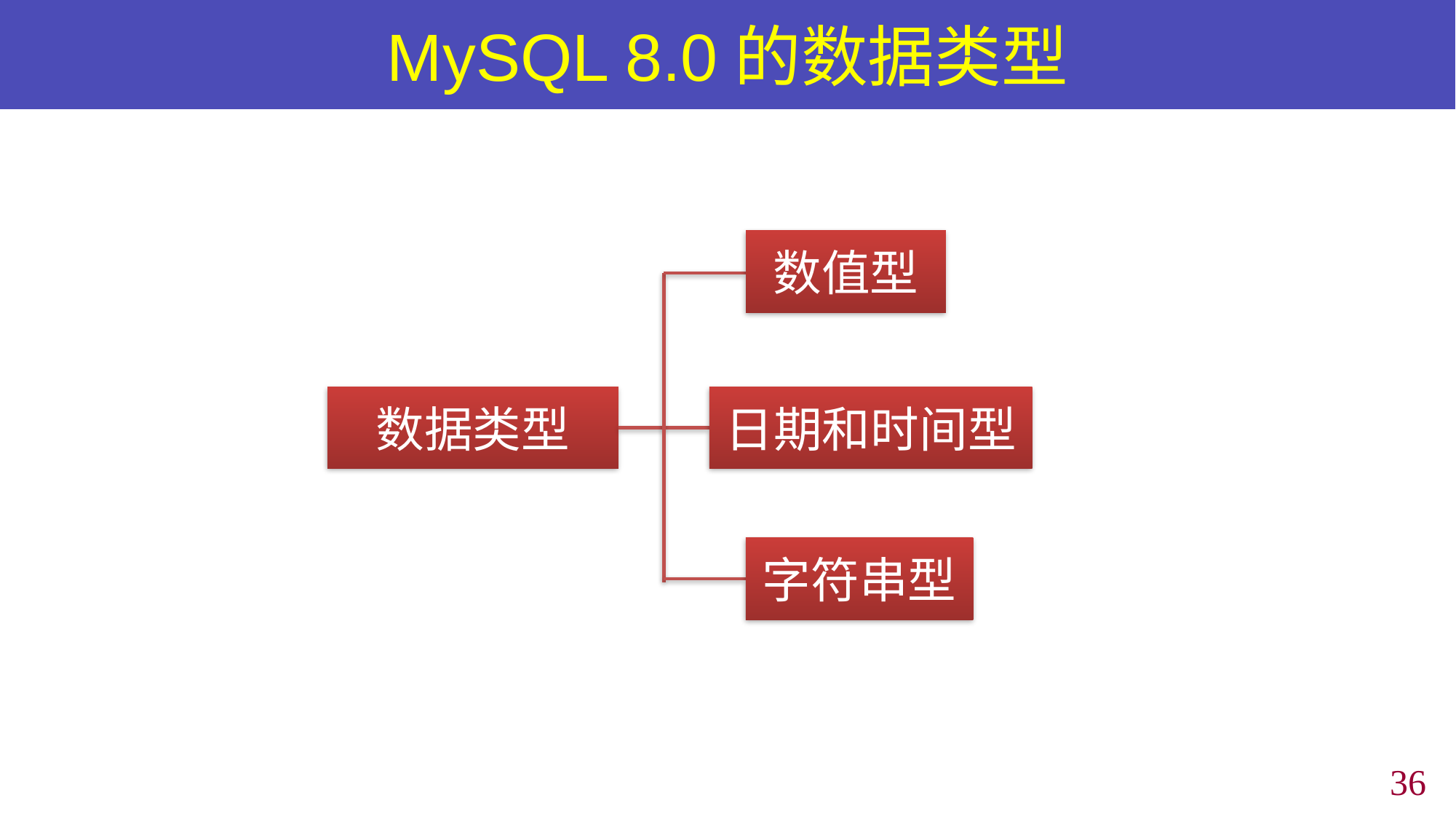

# MySQL 8.0的数据类型
数值型
数据类型
日期和时间型
字符串型
36